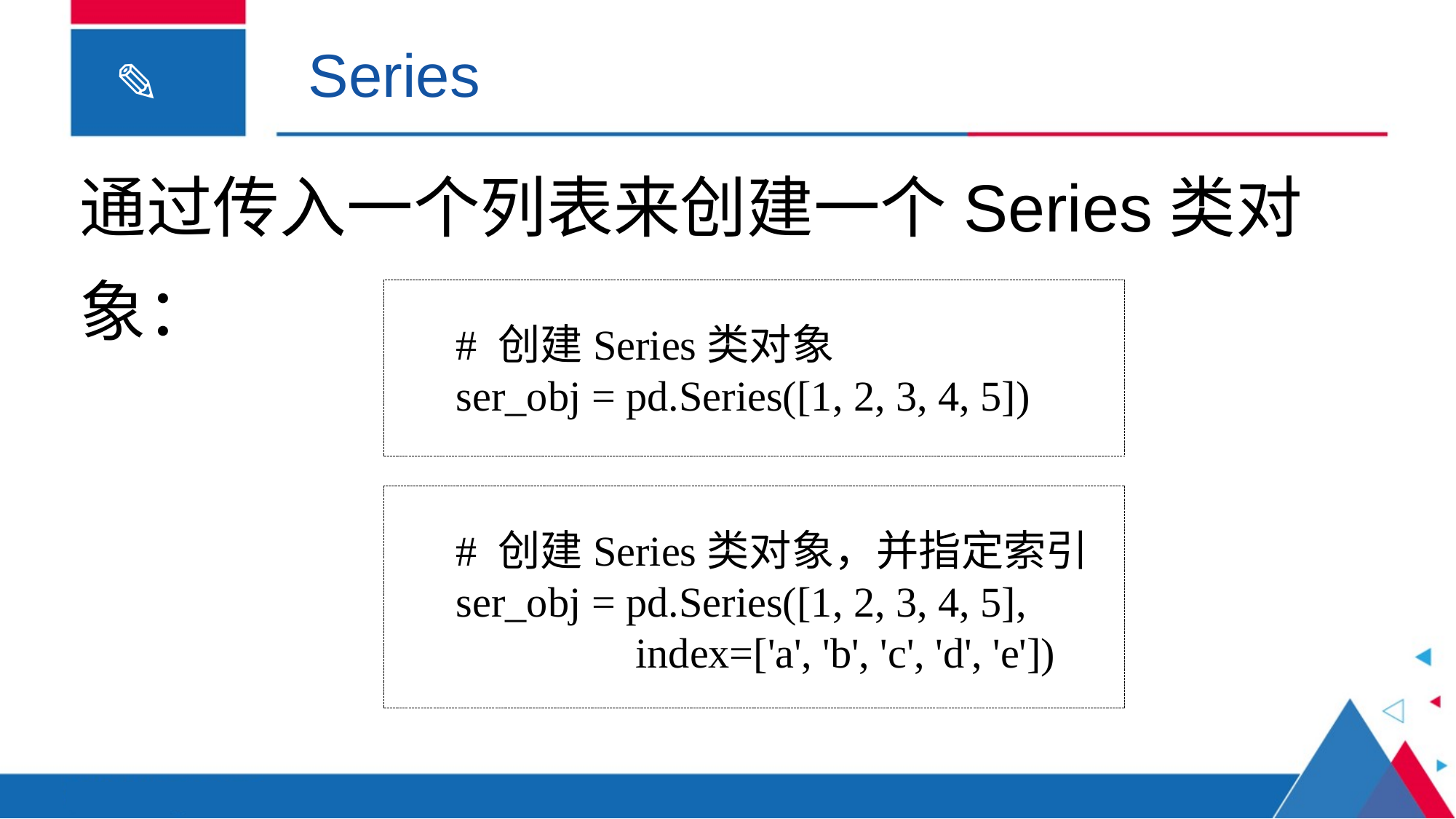

Series
通过传入一个列表来创建一个Series类对象：

# 创建Series类对象
ser_obj = pd.Series([1, 2, 3, 4, 5])

# 创建Series类对象，并指定索引
ser_obj = pd.Series([1, 2, 3, 4, 5],
                 index=['a', 'b', 'c', 'd', 'e'])